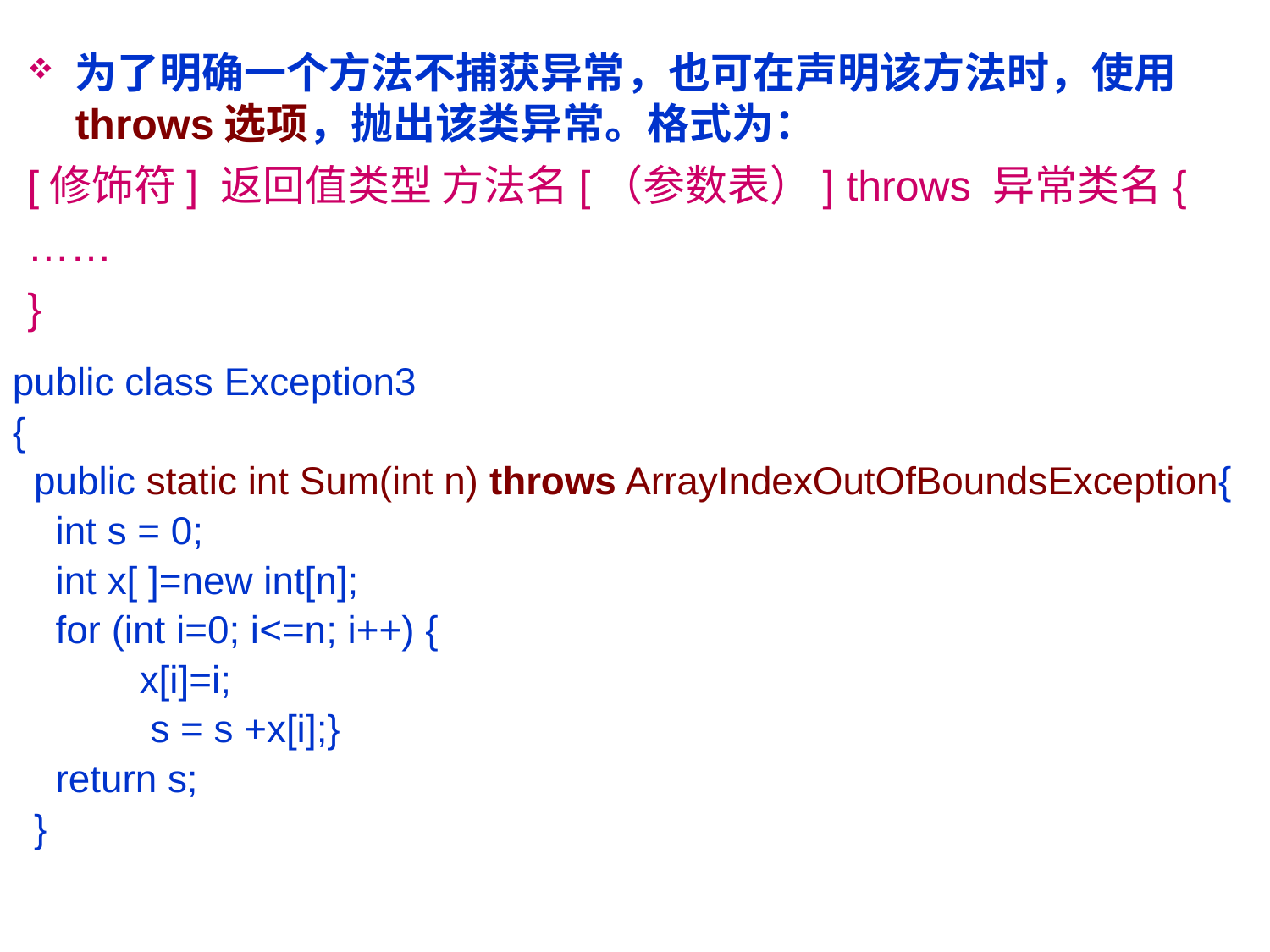

为了明确一个方法不捕获异常，也可在声明该方法时，使用throws选项，抛出该类异常。格式为：
[修饰符] 返回值类型 方法名[（参数表）] throws 异常类名{
……
}
public class Exception3
{
  public static int Sum(int n) throws ArrayIndexOutOfBoundsException{
    int s = 0;
    int x[ ]=new int[n];
    for (int i=0; i<=n; i++) {
    	x[i]=i;
    	 s = s +x[i];}
    return s;
  }